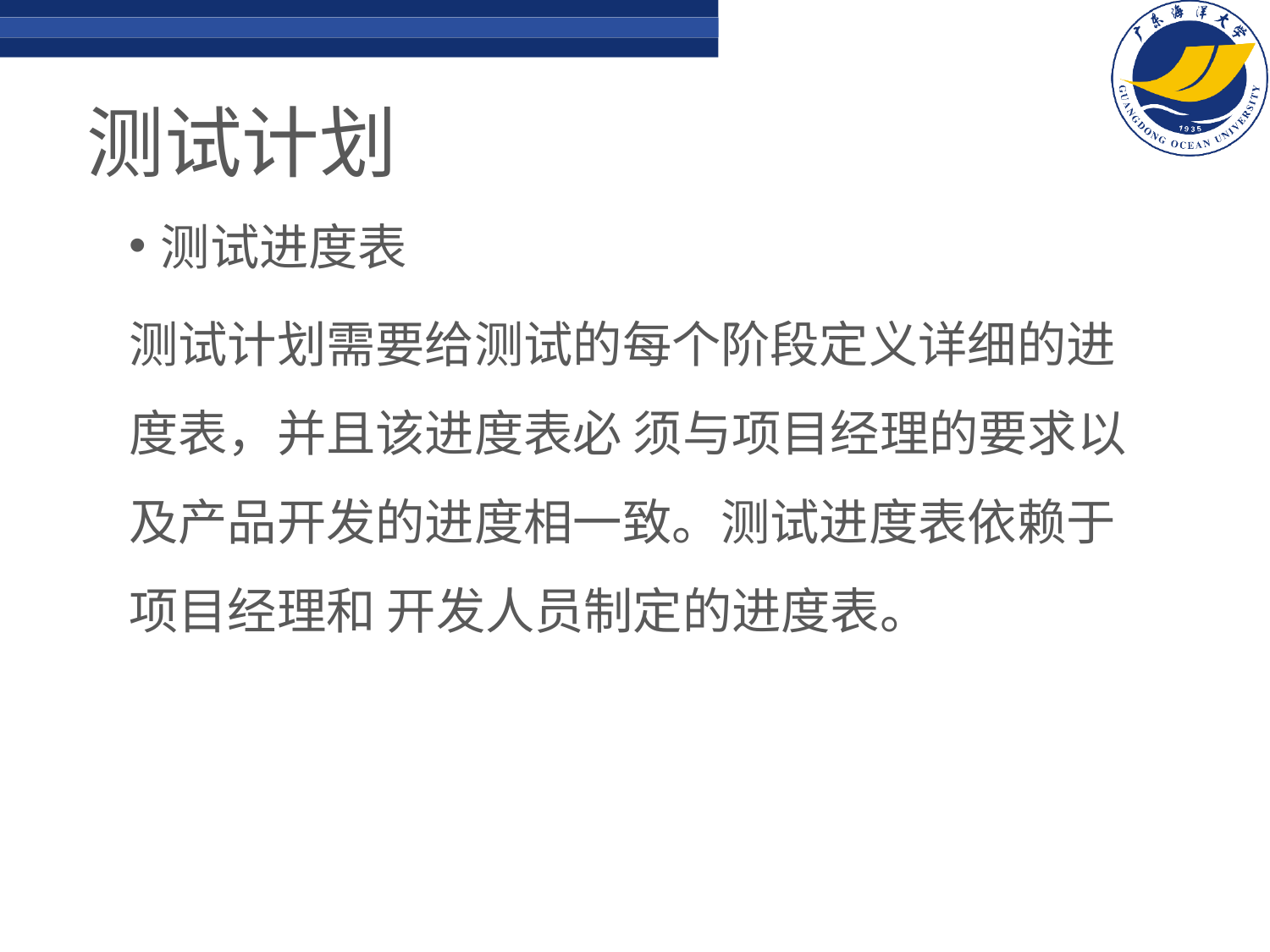

# 测试计划
测试进度表
测试计划需要给测试的每个阶段定义详细的进度表，并且该进度表必 须与项目经理的要求以及产品开发的进度相一致。测试进度表依赖于项目经理和 开发人员制定的进度表。
27